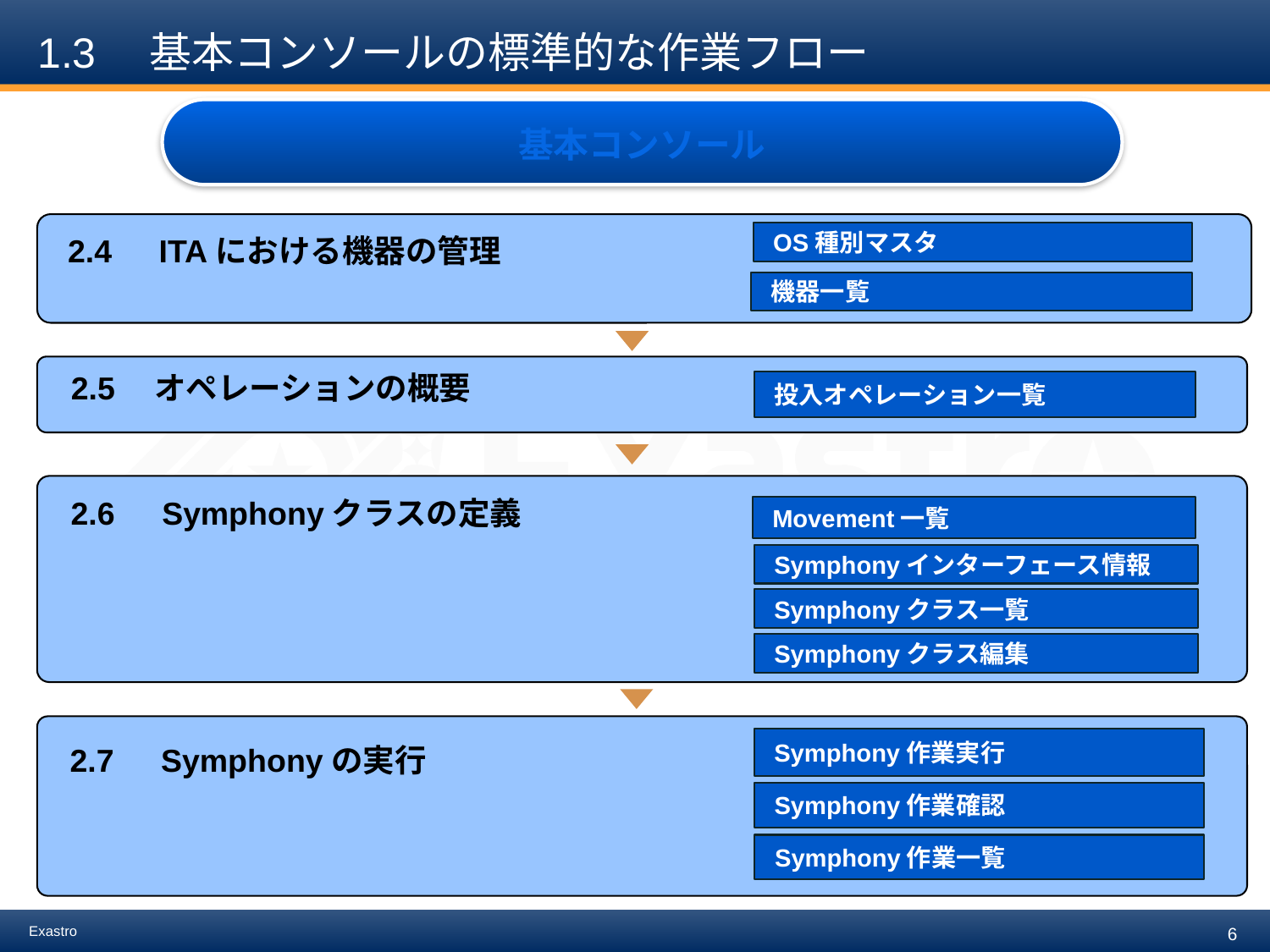

# 1.3　基本コンソールの標準的な作業フロー
基本コンソール

OS種別マスタ
2.4　ITAにおける機器の管理
機器一覧

2.5　オペレーションの概要

投入オペレーション一覧

2.6　Symphonyクラスの定義
Movement一覧
Symphonyインターフェース情報
Symphonyクラス一覧
Symphonyクラス編集

Symphony作業実行
2.7　Symphonyの実行
Symphony作業確認
Symphony作業一覧